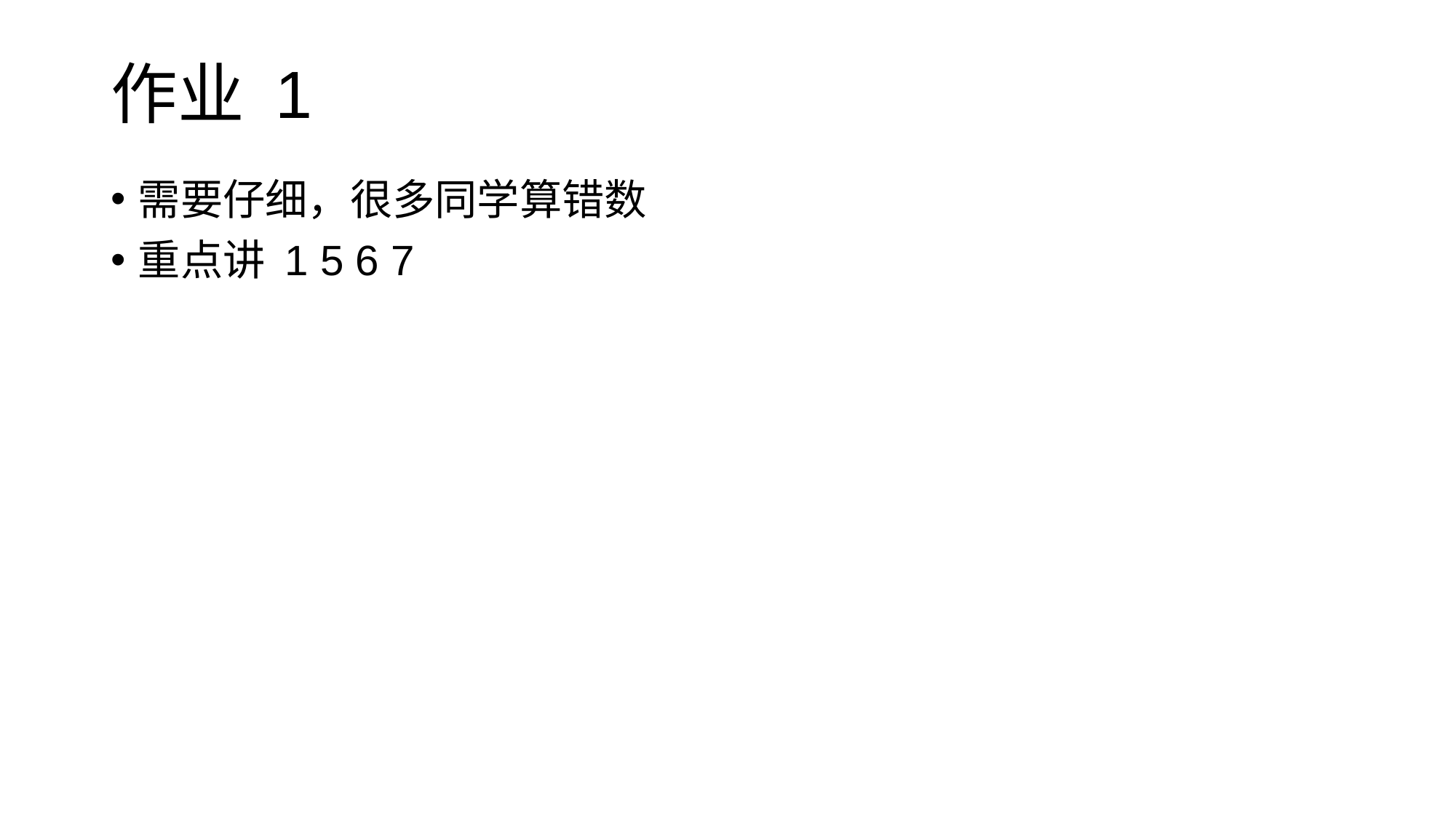

# 作业 1
需要仔细，很多同学算错数
重点讲 1 5 6 7